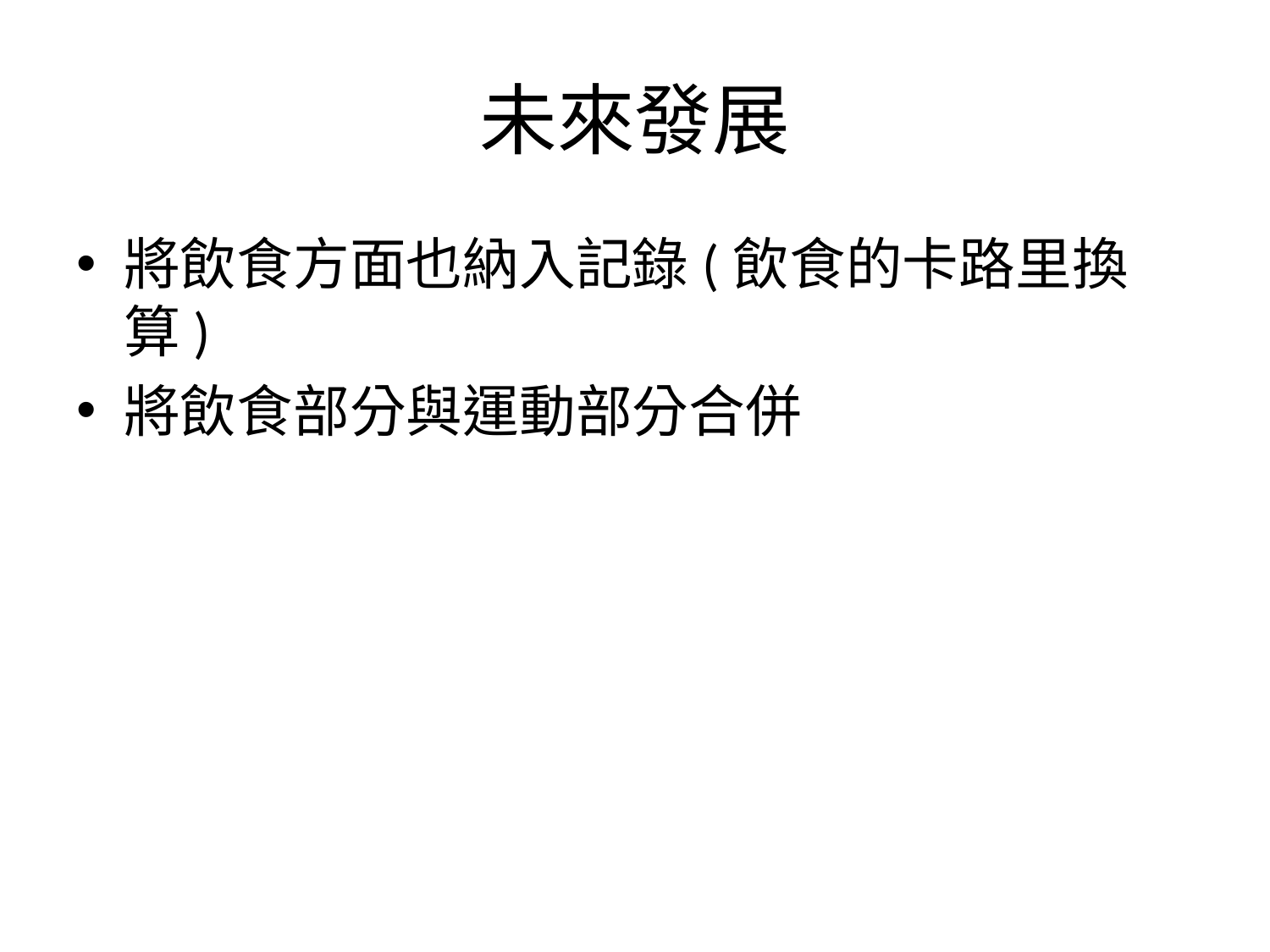

# 未來發展
將飲食方面也納入記錄(飲食的卡路里換算)
將飲食部分與運動部分合併